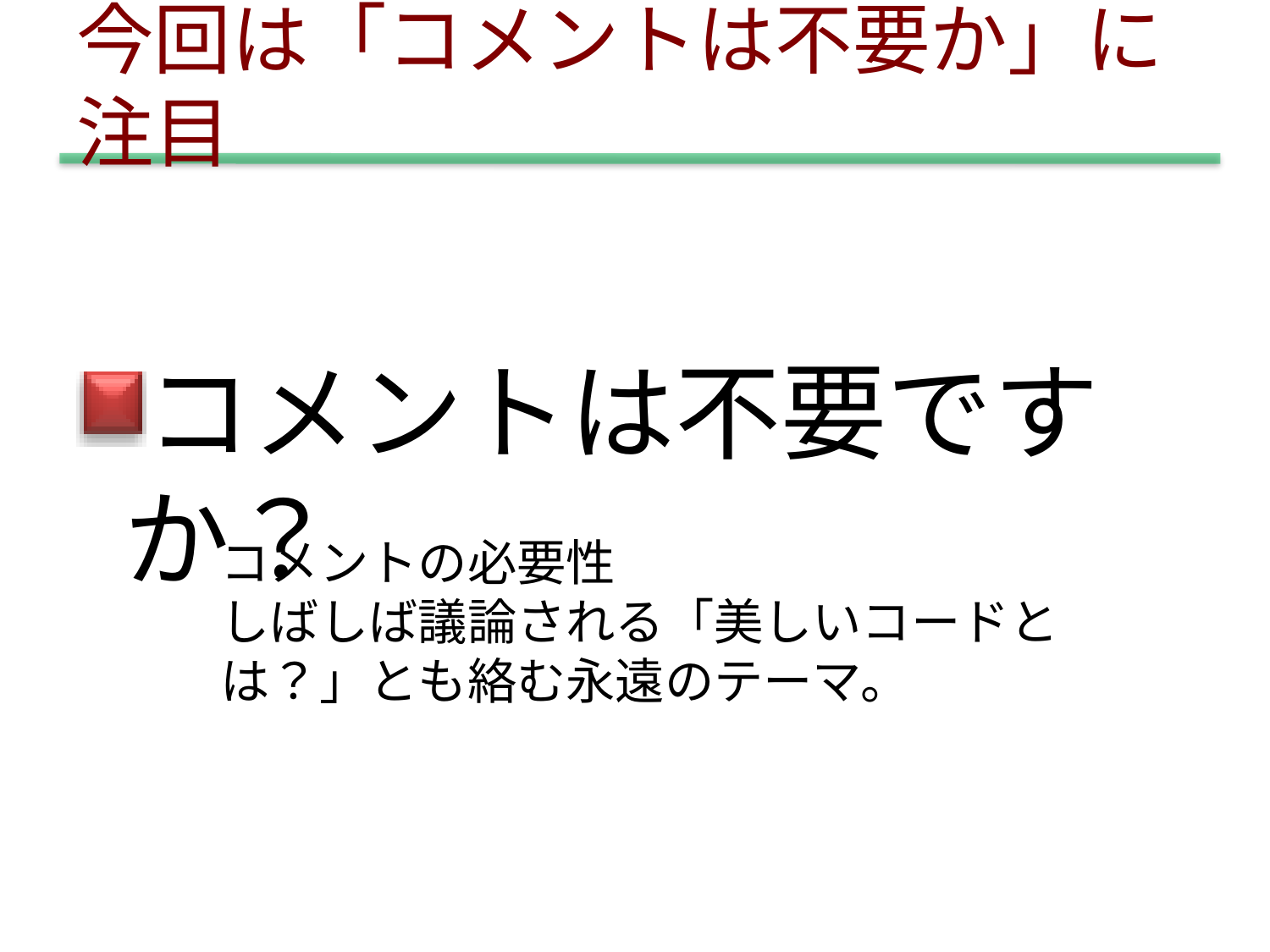

# 今回は「コメントは不要か」に注目

コメントは不要ですか？
コメントの必要性
しばしば議論される「美しいコードとは？」とも絡む永遠のテーマ。